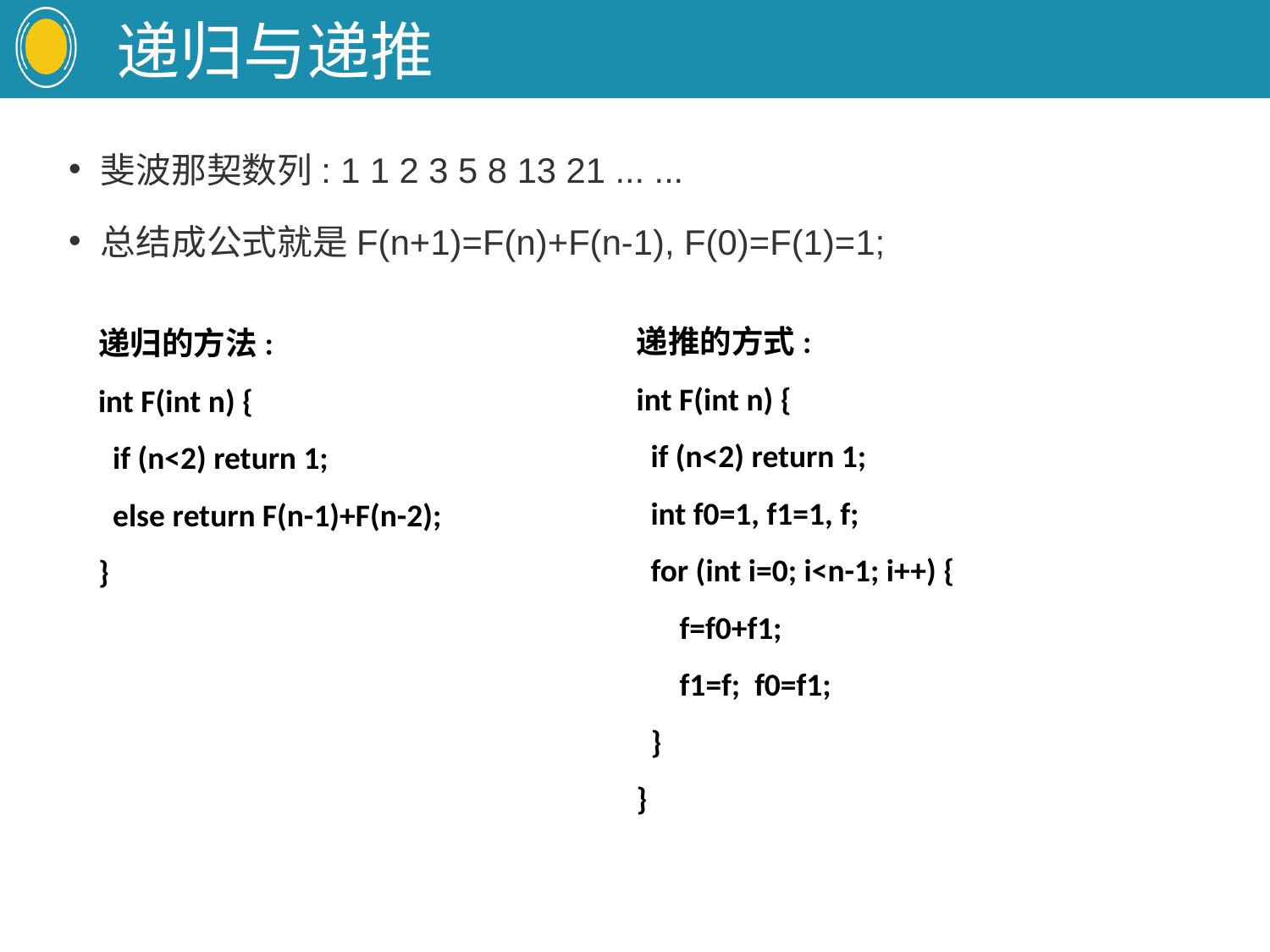

#
递归与递推
斐波那契数列: 1 1 2 3 5 8 13 21 ... ...
总结成公式就是F(n+1)=F(n)+F(n-1), F(0)=F(1)=1;

递推的方式:
int F(int n) {
  if (n<2) return 1;
  int f0=1, f1=1, f;
  for (int i=0; i<n-1; i++) {
      f=f0+f1;
      f1=f;  f0=f1;
  }
}

递归的方法:
int F(int n) {
  if (n<2) return 1;
  else return F(n-1)+F(n-2);
}